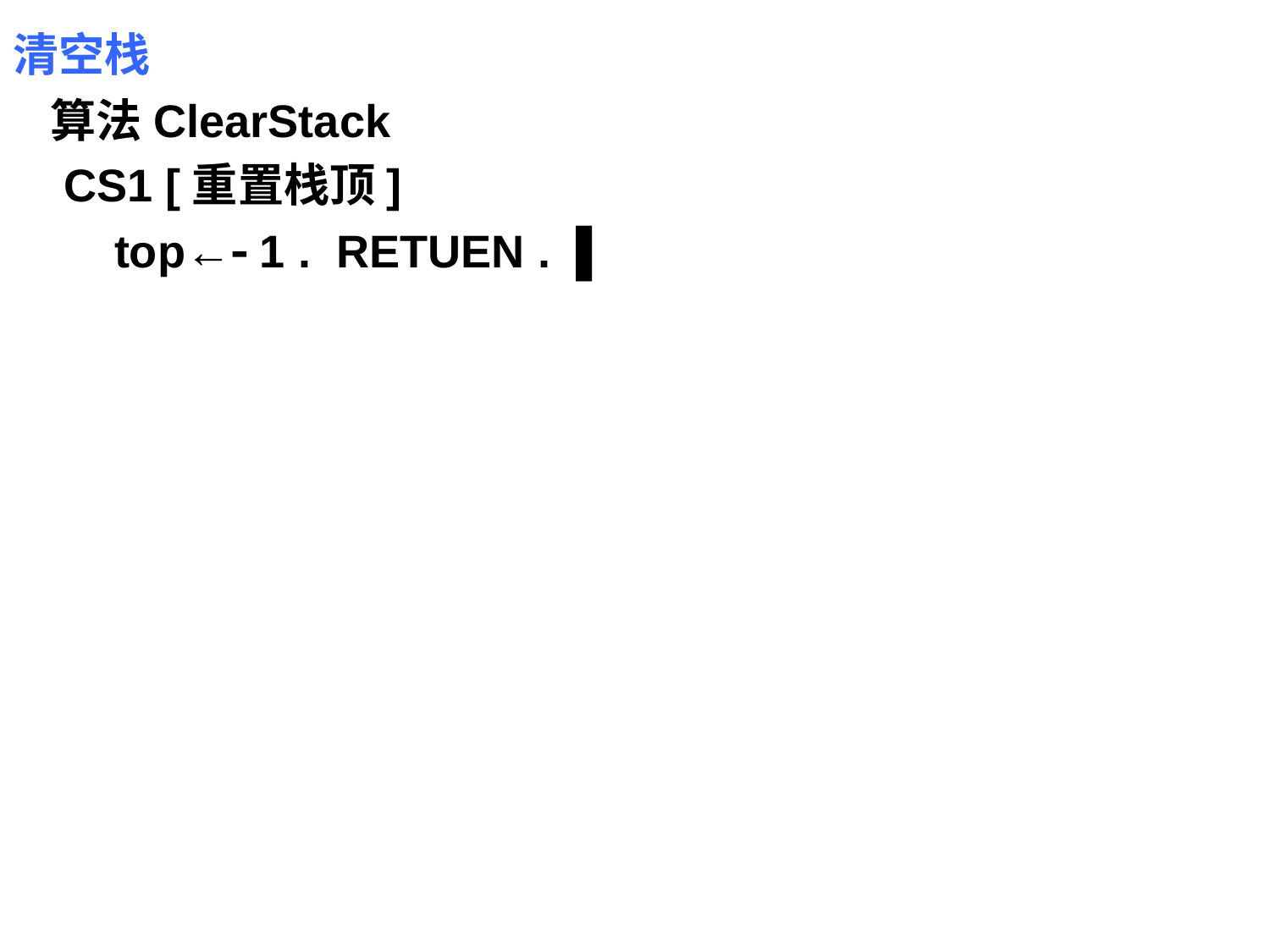

清空栈
	算法ClearStack
    CS1 [重置栈顶]
        top←− 1 .  RETUEN .  ▌